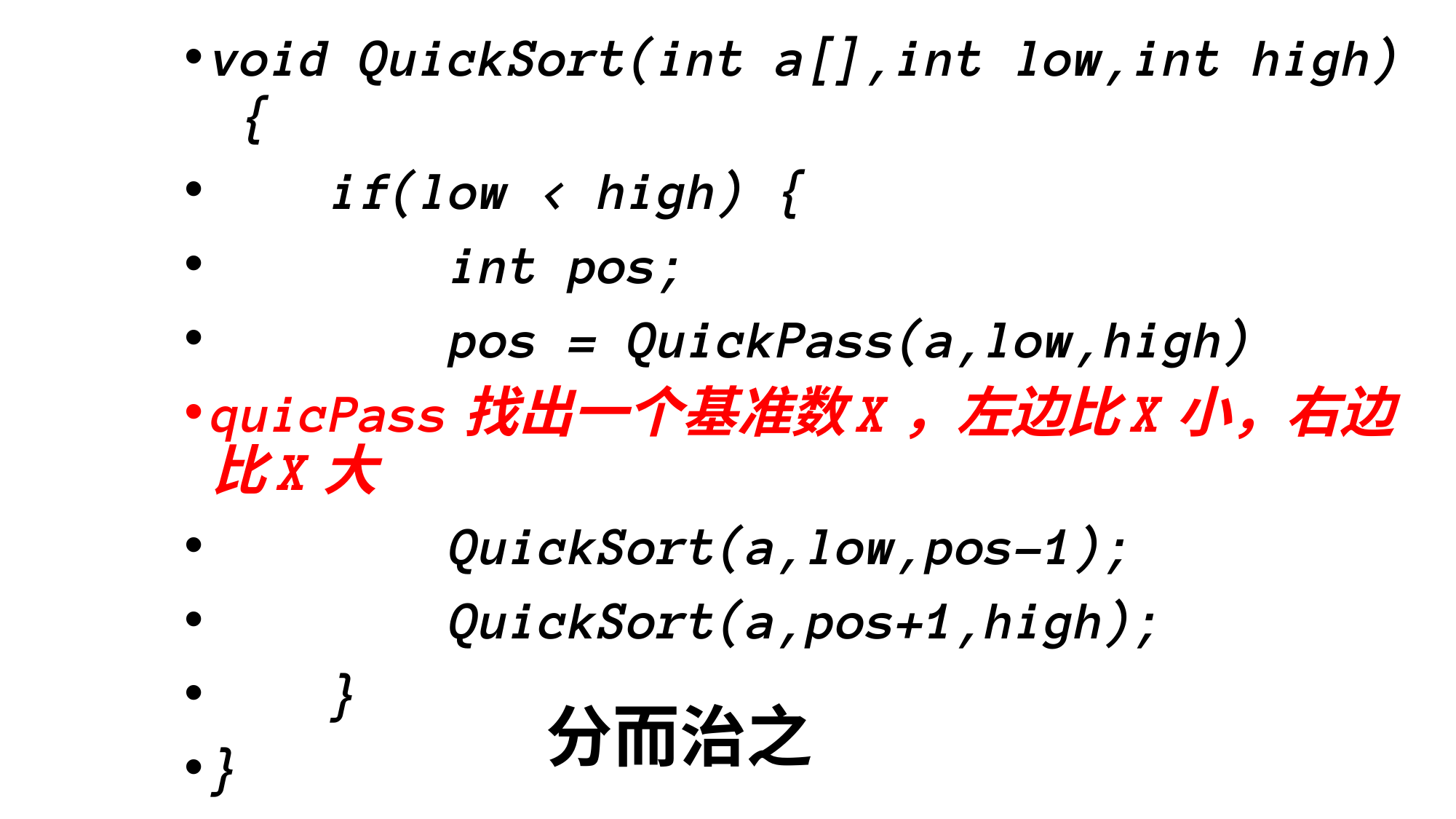

void QuickSort(int a[],int low,int high) {
    if(low < high) {
        int pos;
        pos = QuickPass(a,low,high)
quicPass找出一个基准数X，左边比X小，右边比X大
        QuickSort(a,low,pos-1);
        QuickSort(a,pos+1,high);
    }
}

# 分而治之